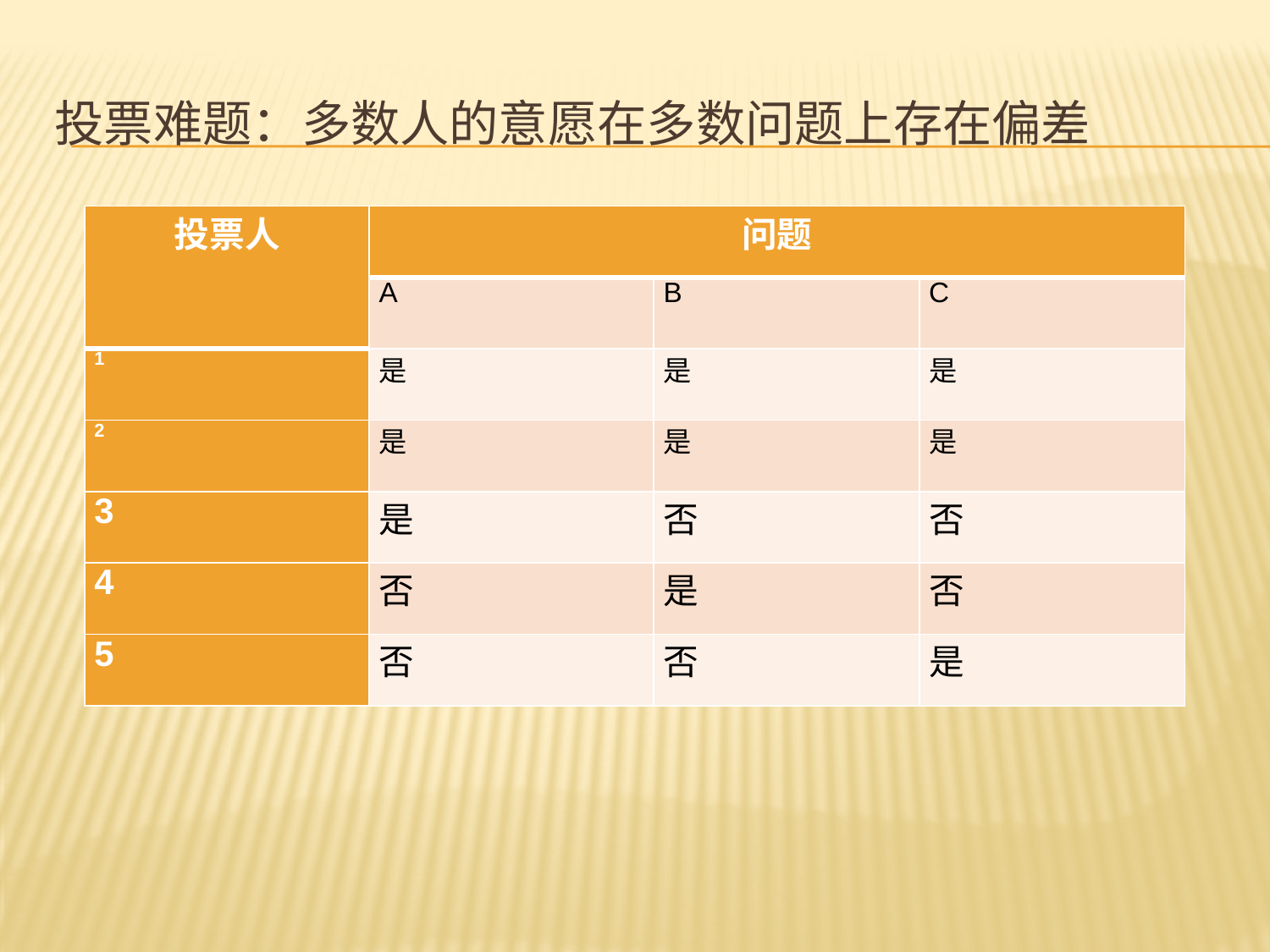

# 投票难题：多数人的意愿在多数问题上存在偏差
| 投票人 | 问题 |  |  |
| --- | --- | --- | --- |
|  | A | B | C |
| 1 | 是 | 是 | 是 |
| 2 | 是 | 是 | 是 |
| 3 | 是 | 否 | 否 |
| 4 | 否 | 是 | 否 |
| 5 | 否 | 否 | 是 |